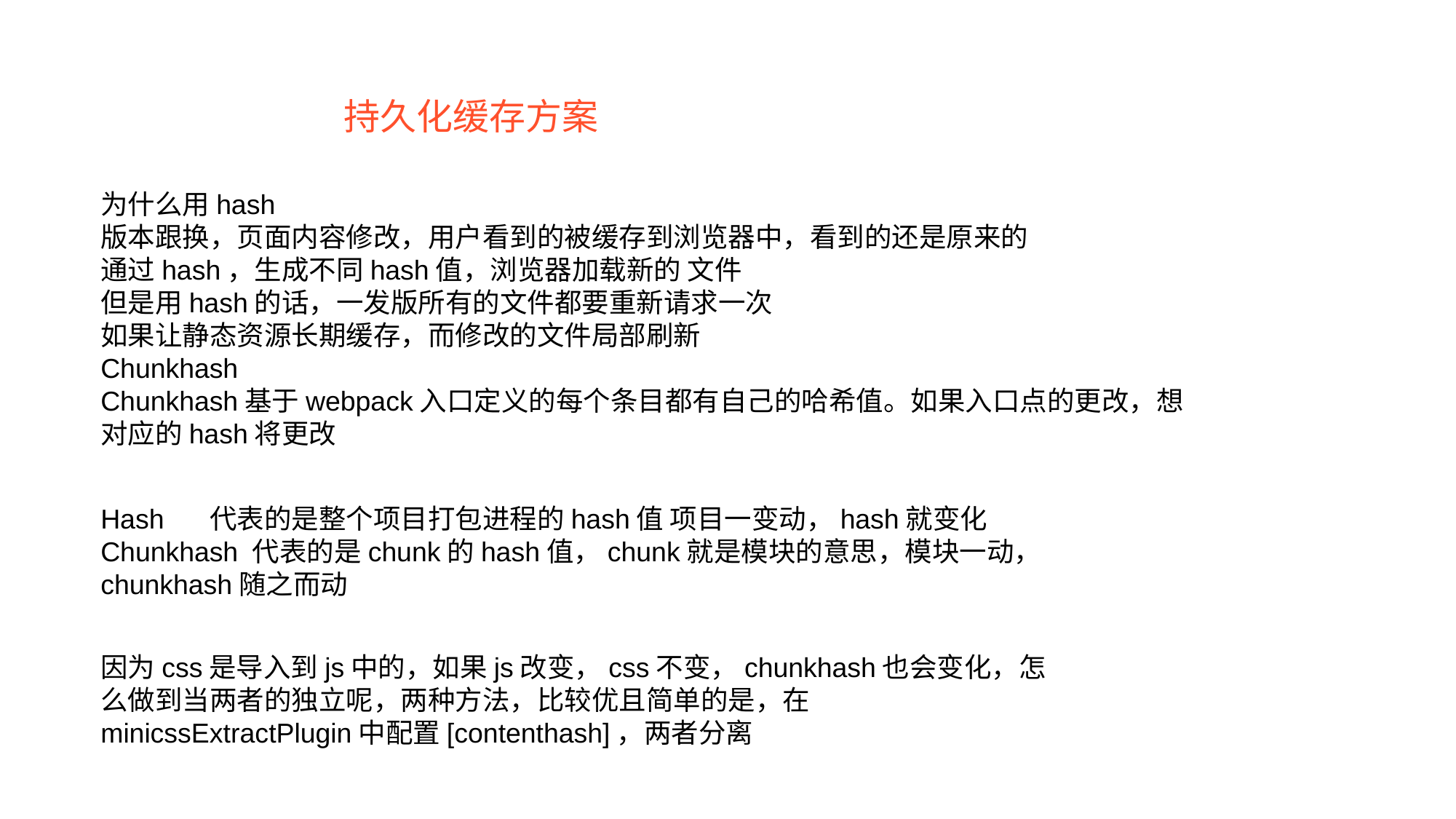

# 持久化缓存方案
为什么用hash
版本跟换，页面内容修改，用户看到的被缓存到浏览器中，看到的还是原来的
通过hash，生成不同hash值，浏览器加载新的 文件
但是用hash的话，一发版所有的文件都要重新请求一次
如果让静态资源长期缓存，而修改的文件局部刷新
Chunkhash
Chunkhash基于webpack入口定义的每个条目都有自己的哈希值。如果入口点的更改，想对应的hash将更改

Hash	代表的是整个项目打包进程的hash值 项目一变动，hash就变化
Chunkhash 代表的是chunk的hash值，chunk就是模块的意思，模块一动，chunkhash随之而动
因为css是导入到js中的，如果js改变，css不变，chunkhash也会变化，怎么做到当两者的独立呢，两种方法，比较优且简单的是，在minicssExtractPlugin中配置[contenthash]，两者分离